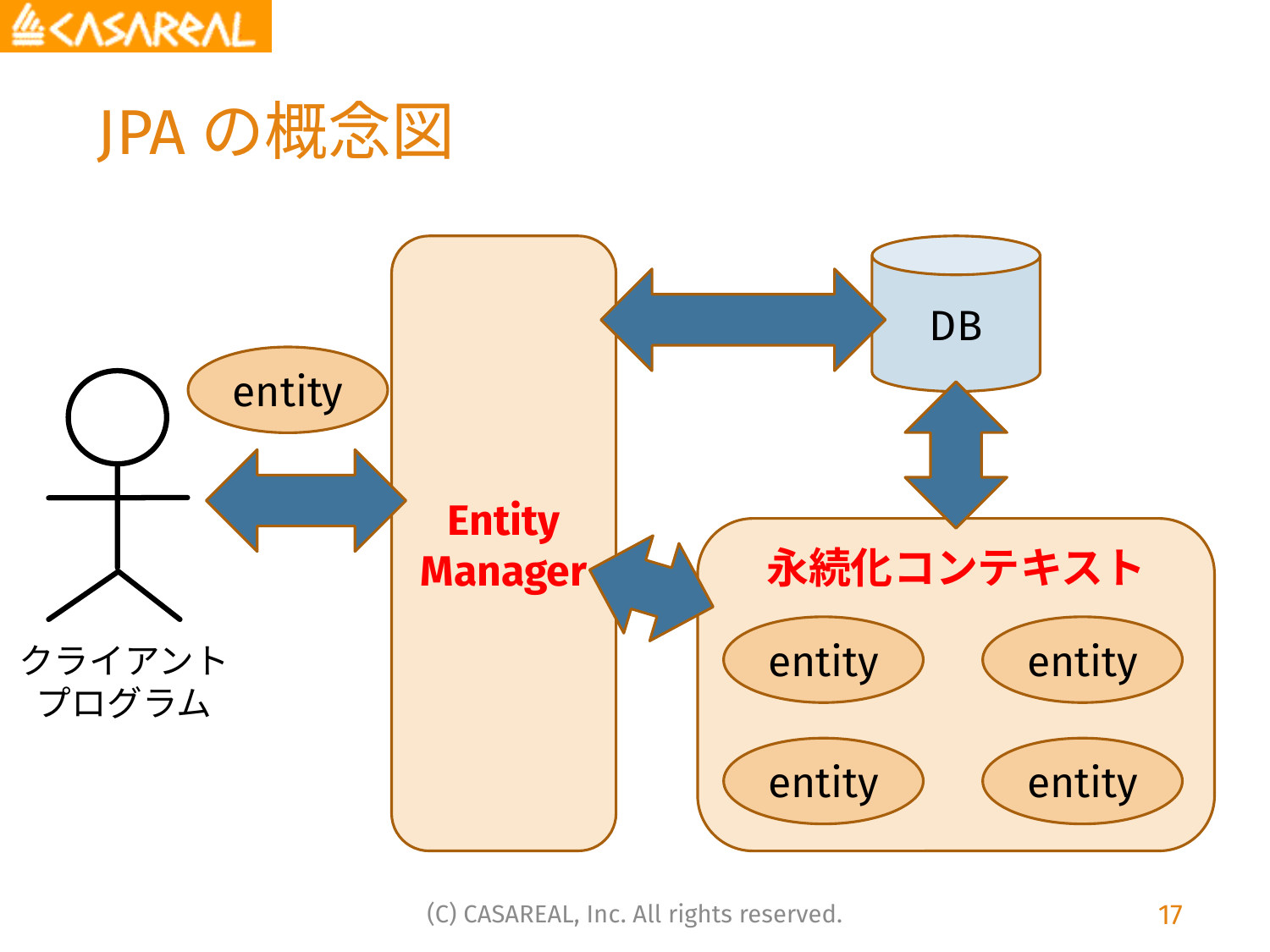

# JPAの概念図

Entity
Manager
DB
entity

永続化コンテキスト

entity
entity
クライアント
プログラム
entity
entity
(C) CASAREAL, Inc. All rights reserved.
17